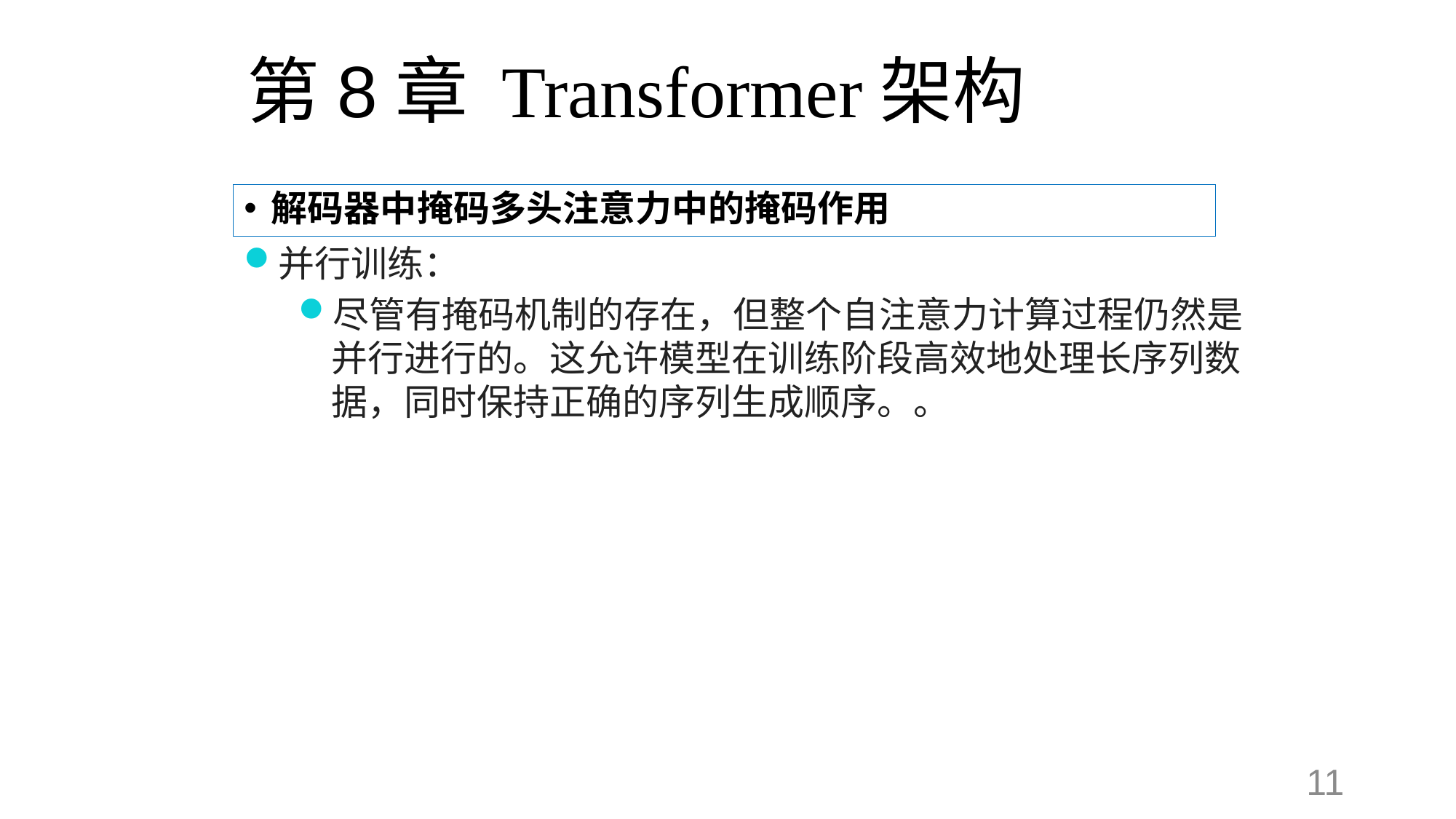

# 第8章 Transformer架构
解码器中掩码多头注意力中的掩码作用

并行训练：
尽管有掩码机制的存在，但整个自注意力计算过程仍然是并行进行的。这允许模型在训练阶段高效地处理长序列数据，同时保持正确的序列生成顺序。。

11